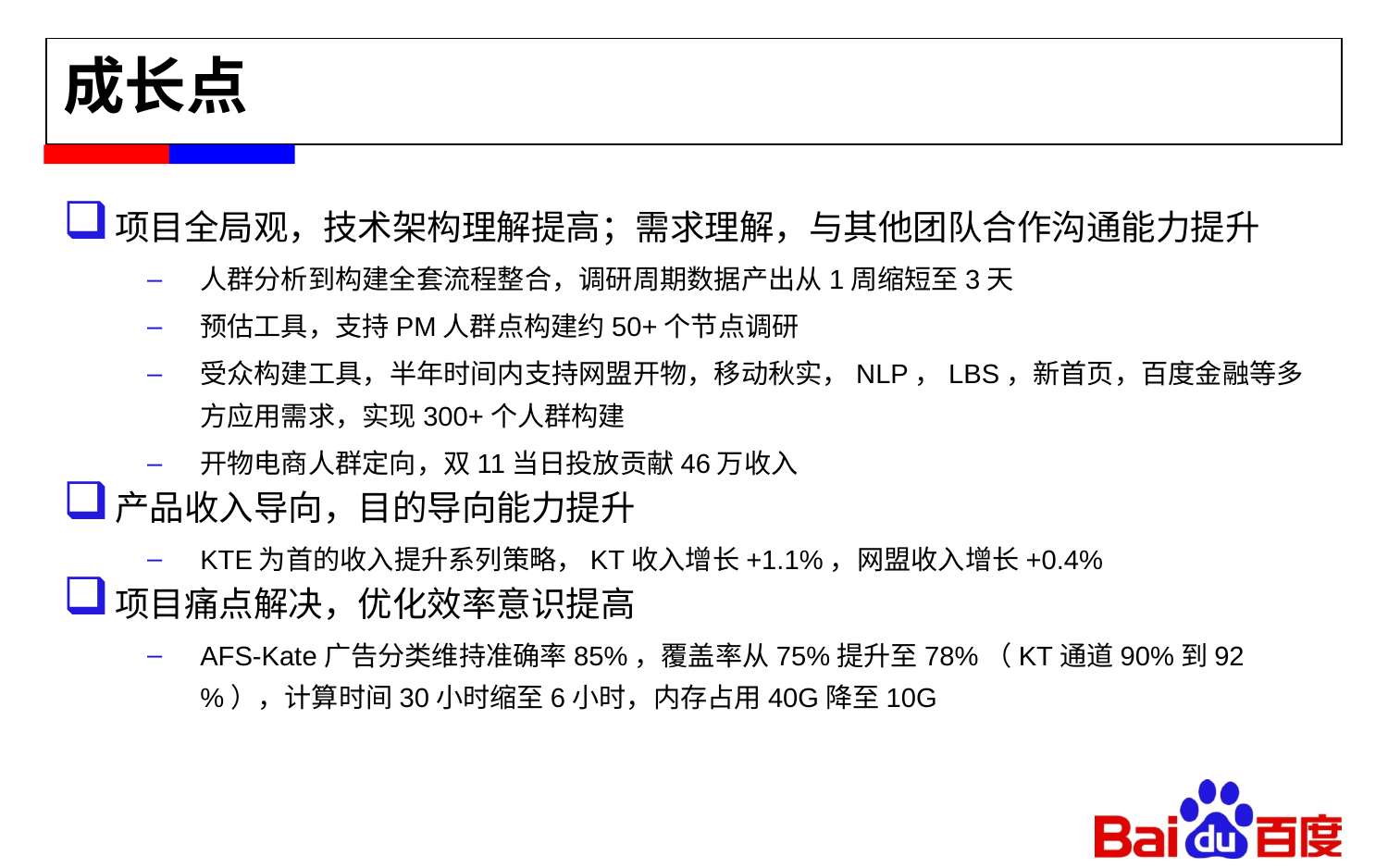

成长点
项目全局观，技术架构理解提高；需求理解，与其他团队合作沟通能力提升
人群分析到构建全套流程整合，调研周期数据产出从1周缩短至3天
预估工具，支持PM人群点构建约50+个节点调研
受众构建工具，半年时间内支持网盟开物，移动秋实，NLP，LBS，新首页，百度金融等多方应用需求，实现300+个人群构建
开物电商人群定向，双11当日投放贡献46万收入
产品收入导向，目的导向能力提升
KTE为首的收入提升系列策略，KT收入增长+1.1%，网盟收入增长+0.4%
项目痛点解决，优化效率意识提高
AFS-Kate广告分类维持准确率85%，覆盖率从75%提升至78%（KT通道90%到92%），计算时间30小时缩至6小时，内存占用40G降至10G